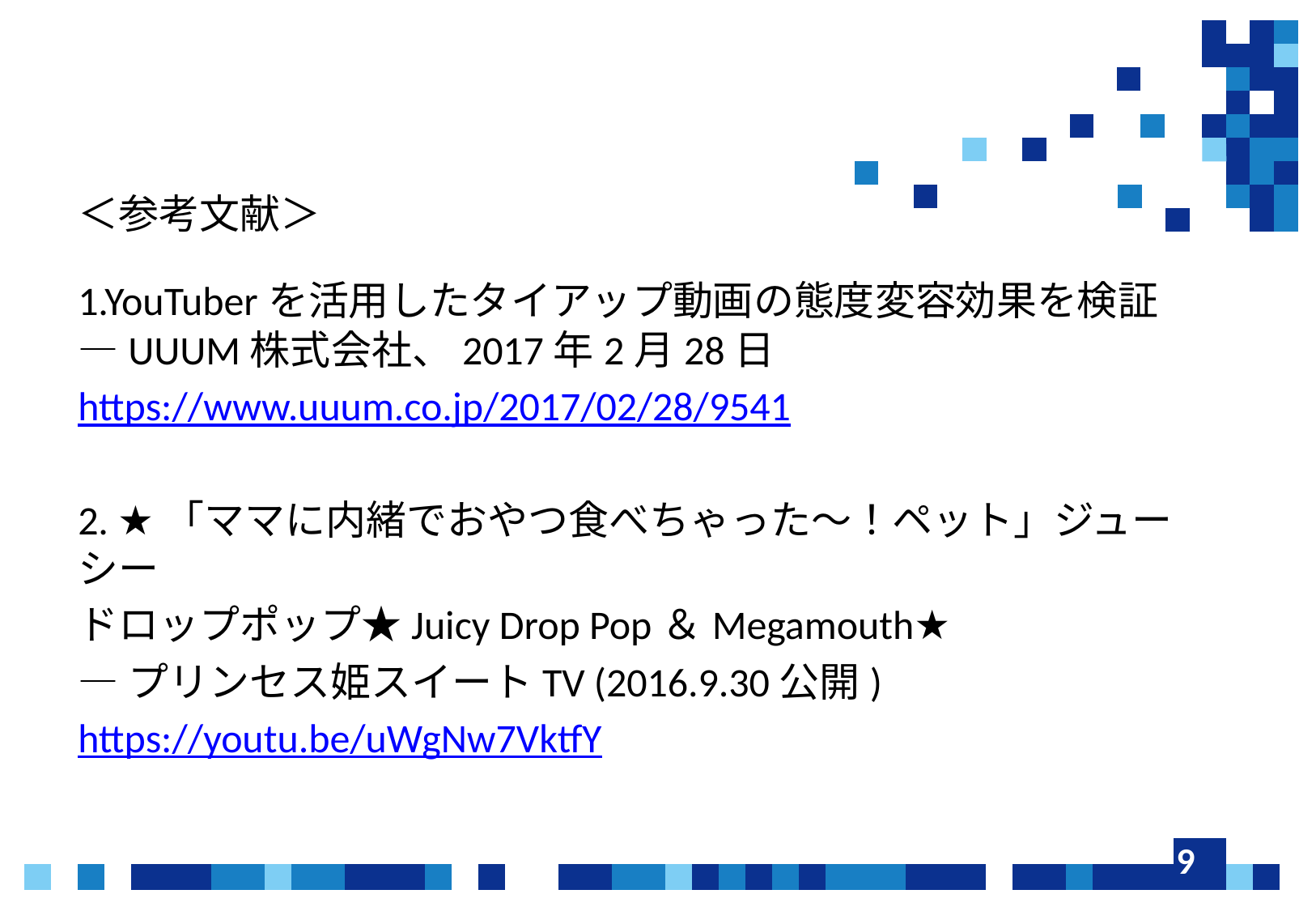

# ＜参考文献＞

1.YouTuberを活用したタイアップ動画の態度変容効果を検証―UUUM株式会社、2017年2月28日
https://www.uuum.co.jp/2017/02/28/9541

2. ★「ママに内緒でおやつ食べちゃった～！ペット」ジューシー
ドロップポップ★Juicy Drop Pop＆Megamouth★
―プリンセス姫スイートTV (2016.9.30公開)
https://youtu.be/uWgNw7VktfY